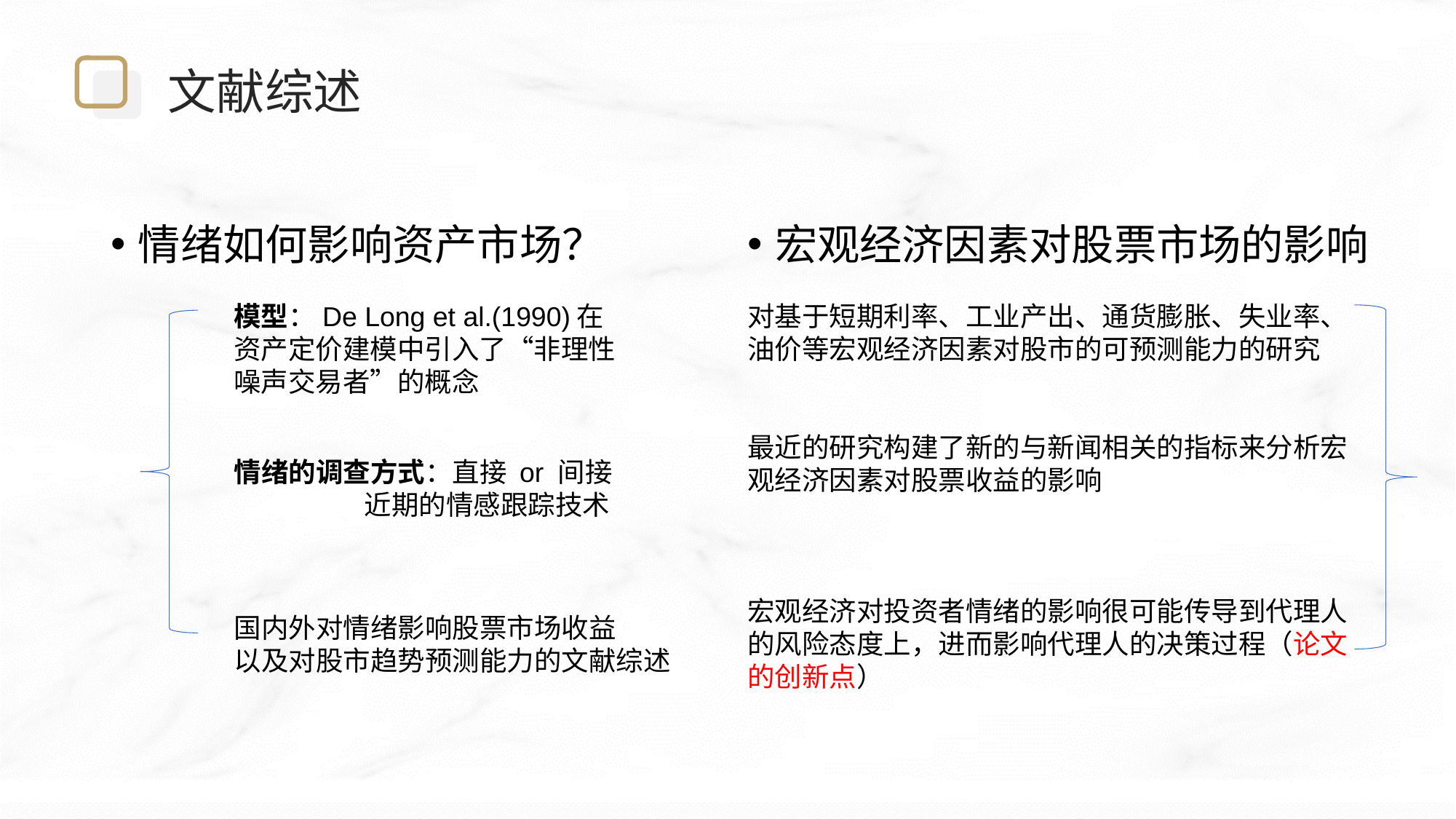

文献综述

情绪如何影响资产市场？

宏观经济因素对股票市场的影响
模型：De Long et al.(1990)在资产定价建模中引入了“非理性噪声交易者”的概念
对基于短期利率、工业产出、通货膨胀、失业率、油价等宏观经济因素对股市的可预测能力的研究

最近的研究构建了新的与新闻相关的指标来分析宏观经济因素对股票收益的影响

宏观经济对投资者情绪的影响很可能传导到代理人的风险态度上，进而影响代理人的决策过程（论文的创新点）

情绪的调查方式：直接 or 间接
                    近期的情感跟踪技术

国内外对情绪影响股票市场收益
以及对股市趋势预测能力的文献综述